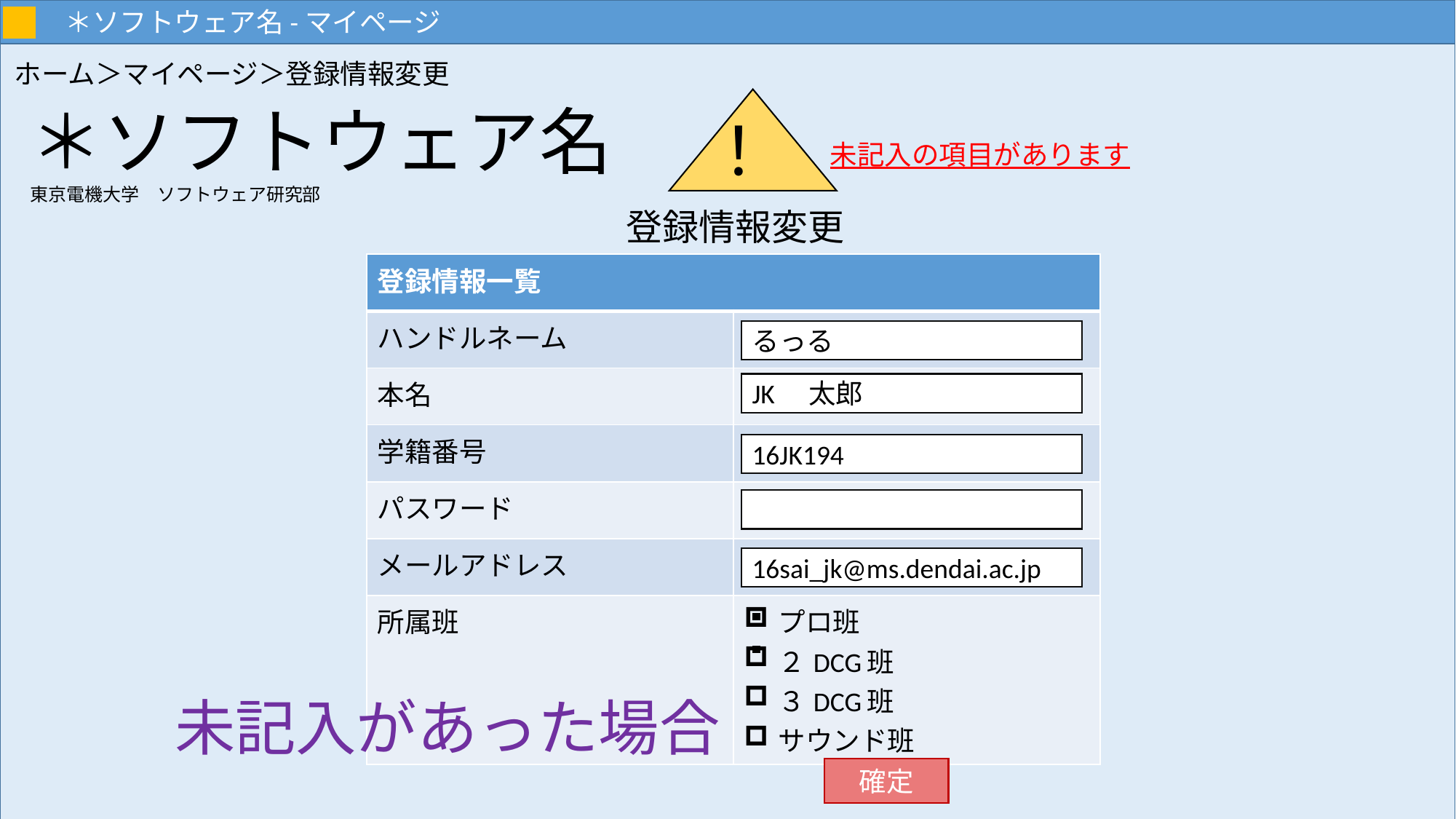

＊ソフトウェア名-マイページ

ホーム＞マイページ＞登録情報変更
！

＊ソフトウェア名
東京電機大学　ソフトウェア研究部
未記入の項目があります
登録情報変更
| 登録情報一覧 |  |
| --- | --- |
| ハンドルネーム |  |
| 本名 |  |
| 学籍番号 |  |
| パスワード |  |
| メールアドレス |  |
| 所属班 | プロ班 ２DCG班 ３DCG班 サウンド班 |
るっる
JK　太郎
16JK194

16sai_jk@ms.dendai.ac.jp

未記入があった場合
確定